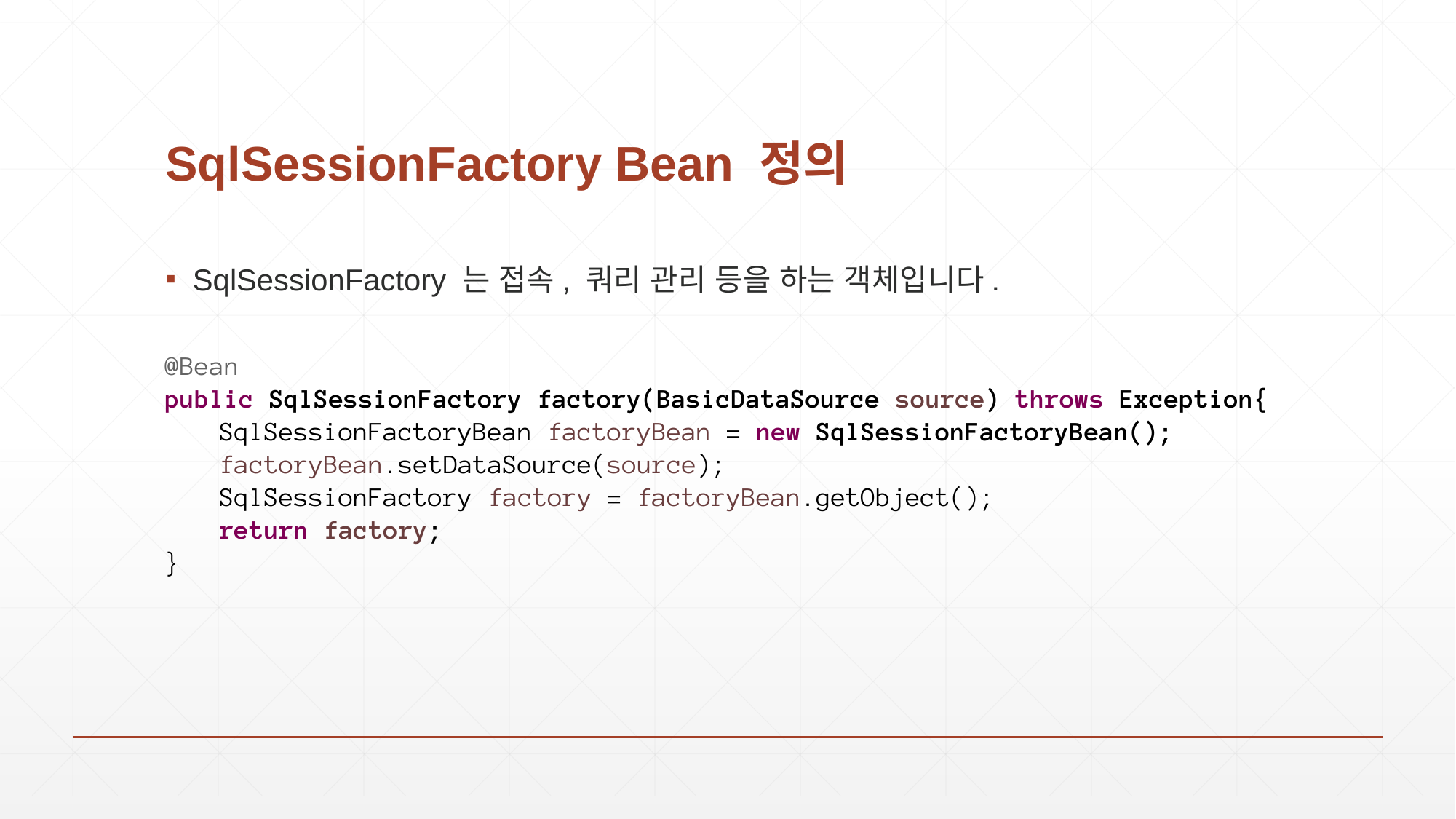

# SqlSessionFactory Bean 정의
SqlSessionFactory 는 접속, 쿼리 관리 등을 하는 객체입니다.
@Bean
public SqlSessionFactory factory(BasicDataSource source) throws Exception{
SqlSessionFactoryBean factoryBean = new SqlSessionFactoryBean();
factoryBean.setDataSource(source);
SqlSessionFactory factory = factoryBean.getObject();
return factory;
}